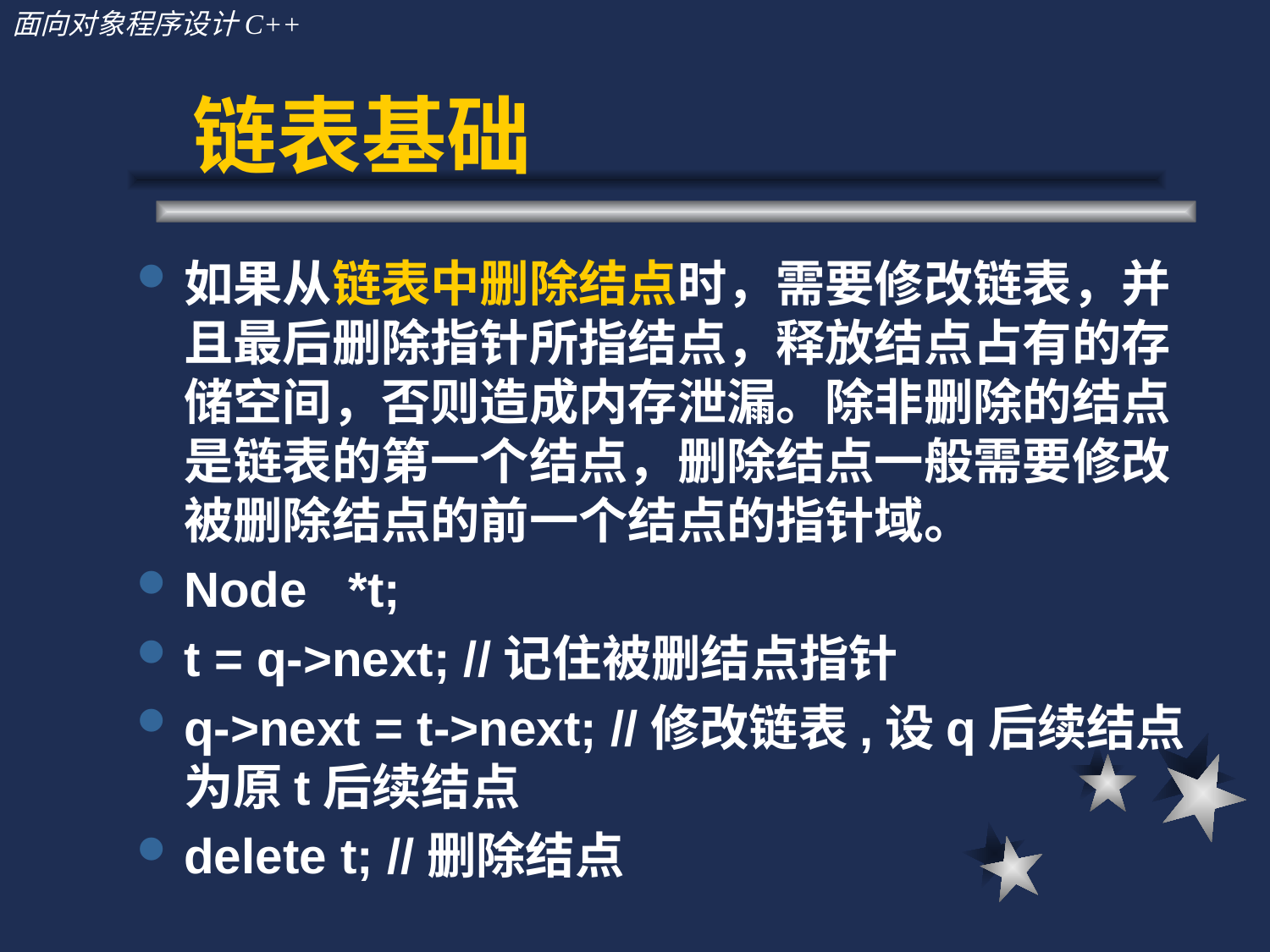

链表基础
# 如果从链表中删除结点时，需要修改链表，并且最后删除指针所指结点，释放结点占有的存储空间，否则造成内存泄漏。除非删除的结点是链表的第一个结点，删除结点一般需要修改被删除结点的前一个结点的指针域。
Node   *t;
t = q->next; //记住被删结点指针
q->next = t->next; //修改链表,设q后续结点为原t后续结点
delete t; //删除结点